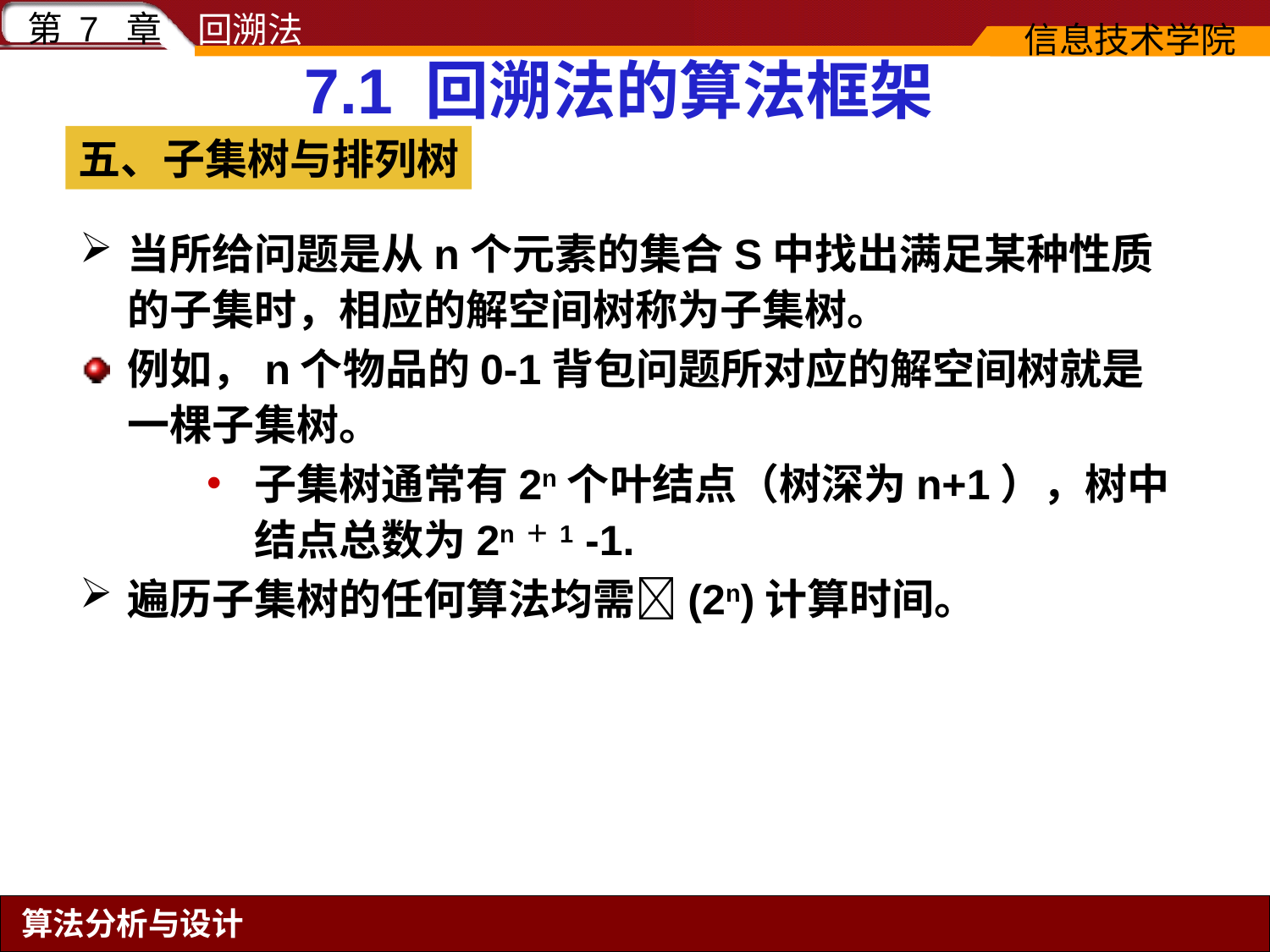

7.1 回溯法的算法框架
五、子集树与排列树
当所给问题是从n个元素的集合S中找出满足某种性质的子集时，相应的解空间树称为子集树。
例如，n个物品的0-1背包问题所对应的解空间树就是一棵子集树。
子集树通常有2n个叶结点（树深为n+1），树中结点总数为2n＋1 -1.
遍历子集树的任何算法均需Ω(2n)计算时间。